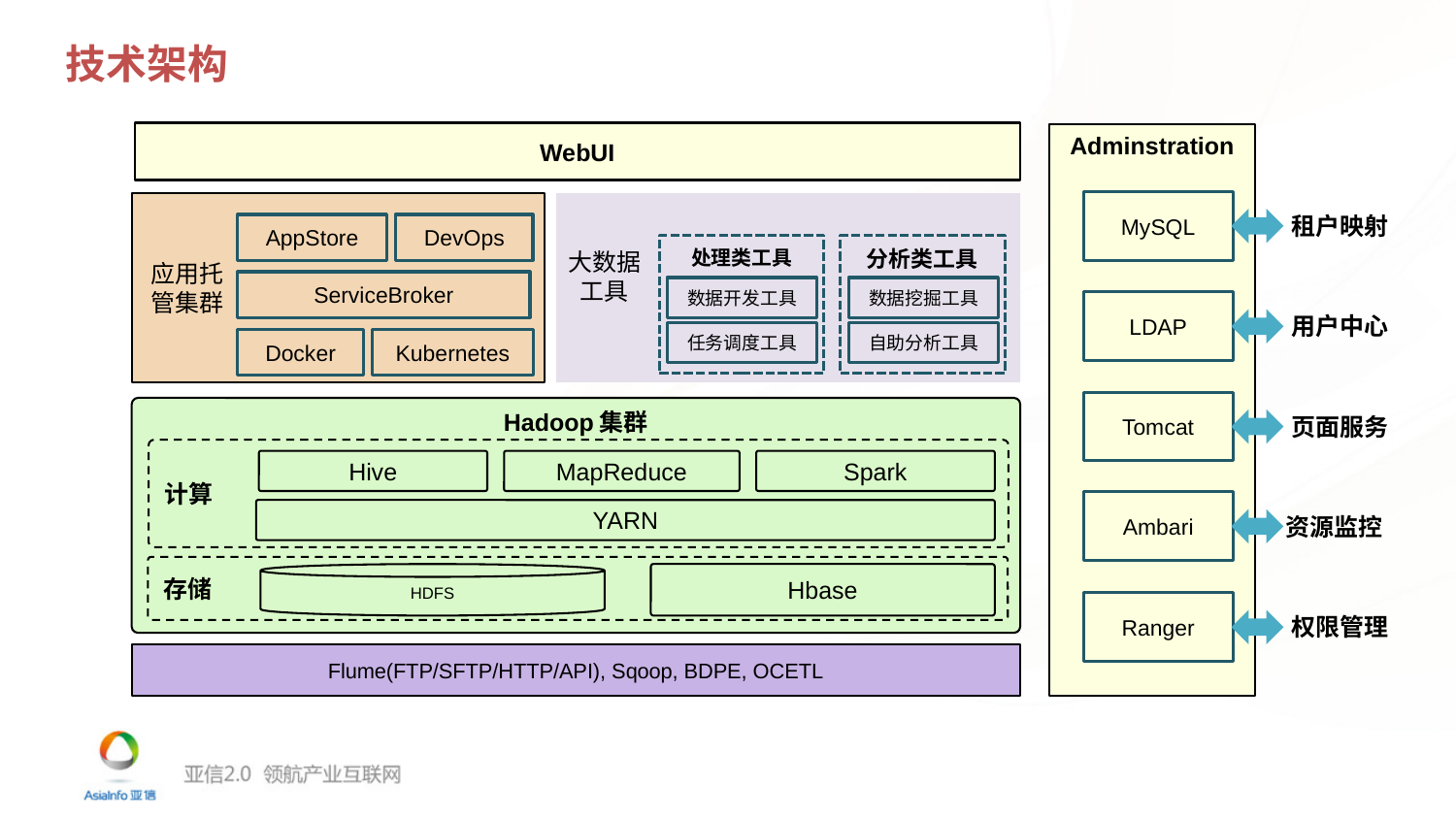

技术架构
WebUI
Adminstration
MySQL

租户映射

应用托
管集群
AppStore
DevOps
分析类工具
处理类工具
大数据
工具
ServiceBroker
数据开发工具
数据挖掘工具
LDAP

用户中心
任务调度工具
自助分析工具
Docker
Kubernetes
Tomcat

页面服务
Hadoop集群
计算
Hive
MapReduce
Spark
Ambari

资源监控
YARN
存储
HDFS
Hbase
Ranger

权限管理
Flume(FTP/SFTP/HTTP/API), Sqoop, BDPE, OCETL